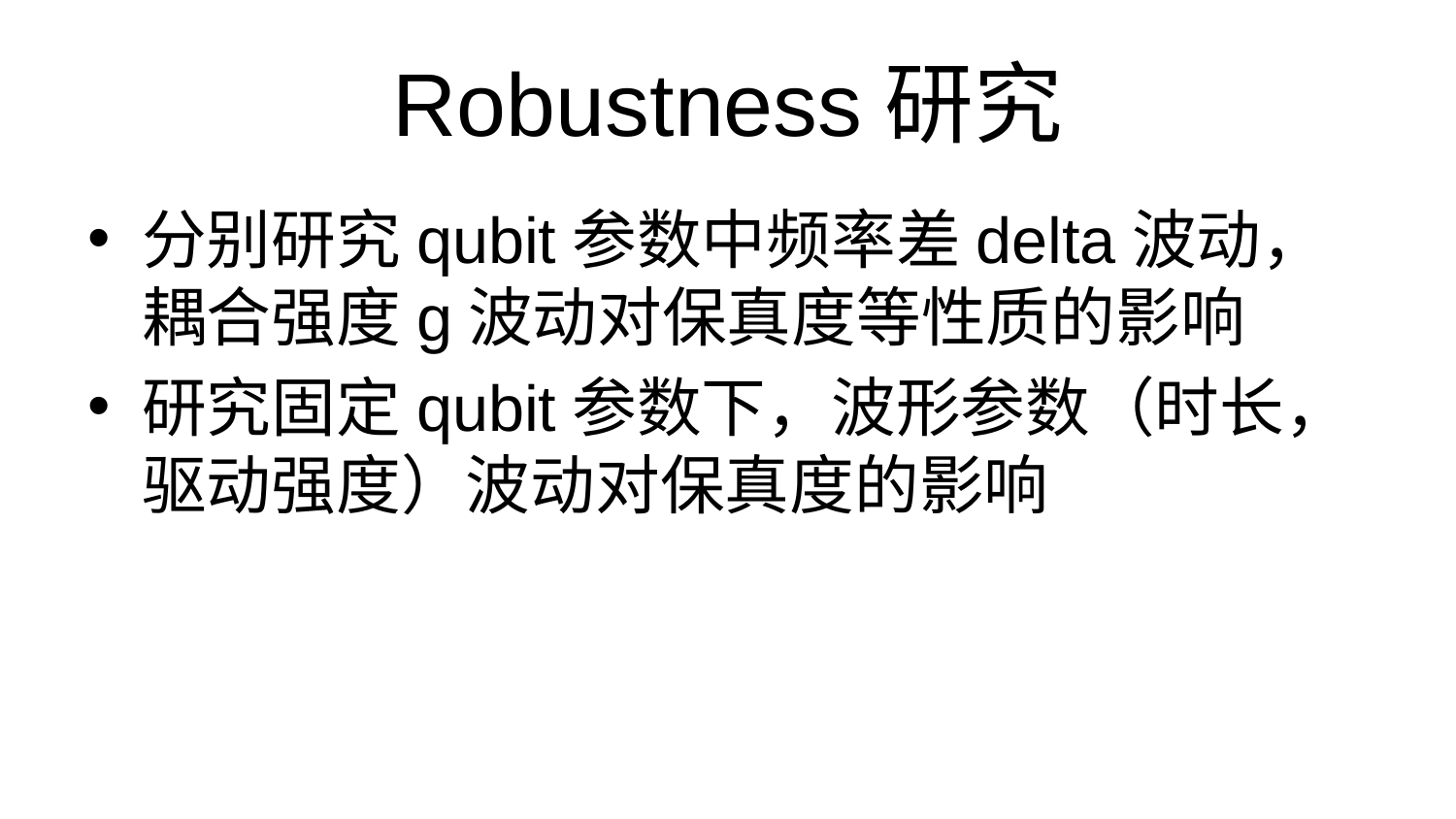

# Robustness研究
分别研究qubit参数中频率差delta波动，耦合强度g波动对保真度等性质的影响
研究固定qubit参数下，波形参数（时长，驱动强度）波动对保真度的影响